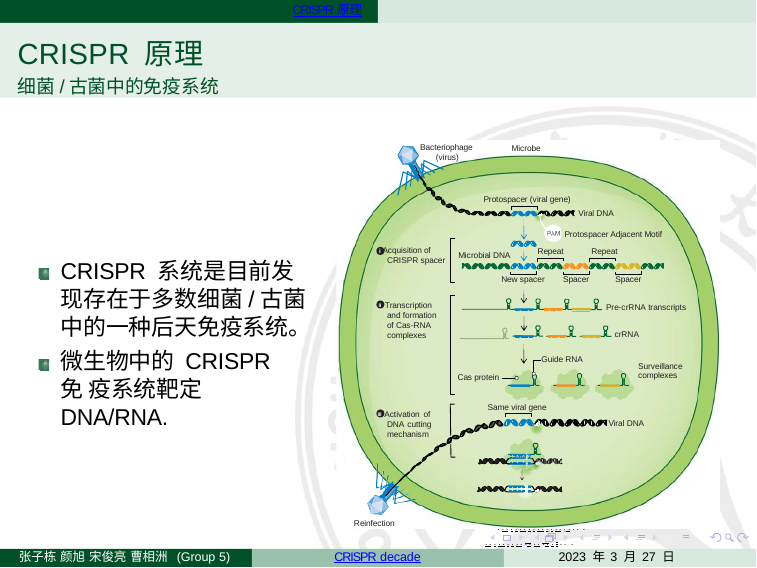

CRISPR 原理
CRISPR 原理
细菌/古菌中的免疫系统

Bacteriophage  (virus)

Microbe
Protospacer (viral gene)
Viral DNA

Protospacer Adjacent Motif
i Acquisition of  CRISPR spacer
Repeat	Repeat

Microbial DNA
CRISPR 系统是目前发 现存在于多数细菌/古菌 中的一种后天免疫系统。
微生物中的 CRISPR 免 疫系统靶定 DNA/RNA.

New spacer
Spacer
Spacer
ii Transcription  and formation  of Cas-RNA  complexes
               Pre-crRNA transcripts

crRNA
Guide RNA
Surveillance  complexes

Cas protein
Same viral gene
iii Activation of  DNA cutting  mechanism

Viral DNA
Reinfection
. . . . . . . . . . . . . . . . . . . .
. . . . . . . . . . . . . . . . . . . .
2023 年 3 月 27 日	4 / 22
张子栋 颜旭 宋俊亮 曹相洲 (Group 5)
CRISPR decade